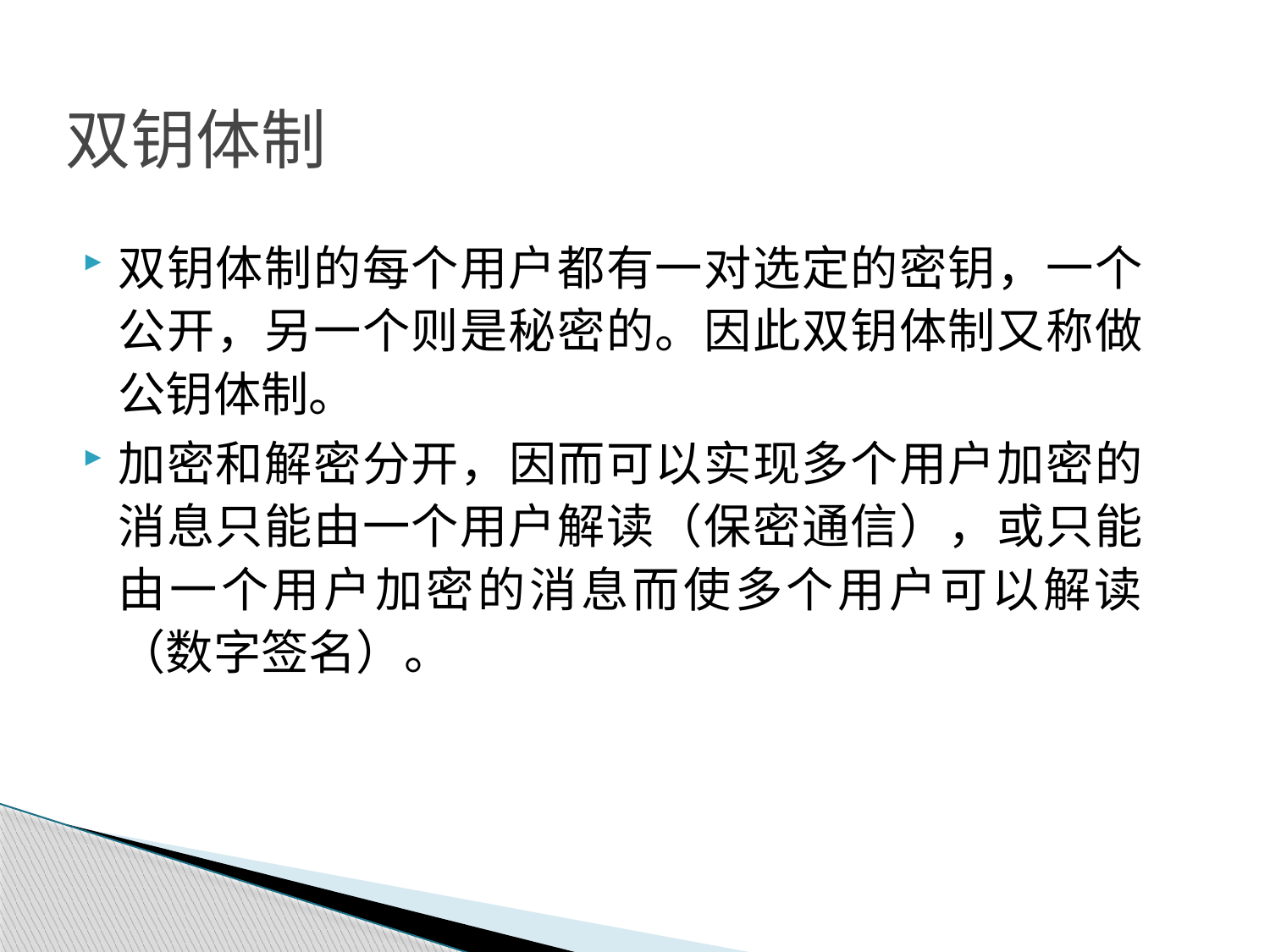

# 双钥体制
双钥体制的每个用户都有一对选定的密钥，一个公开，另一个则是秘密的。因此双钥体制又称做公钥体制。
加密和解密分开，因而可以实现多个用户加密的消息只能由一个用户解读（保密通信），或只能由一个用户加密的消息而使多个用户可以解读（数字签名）。